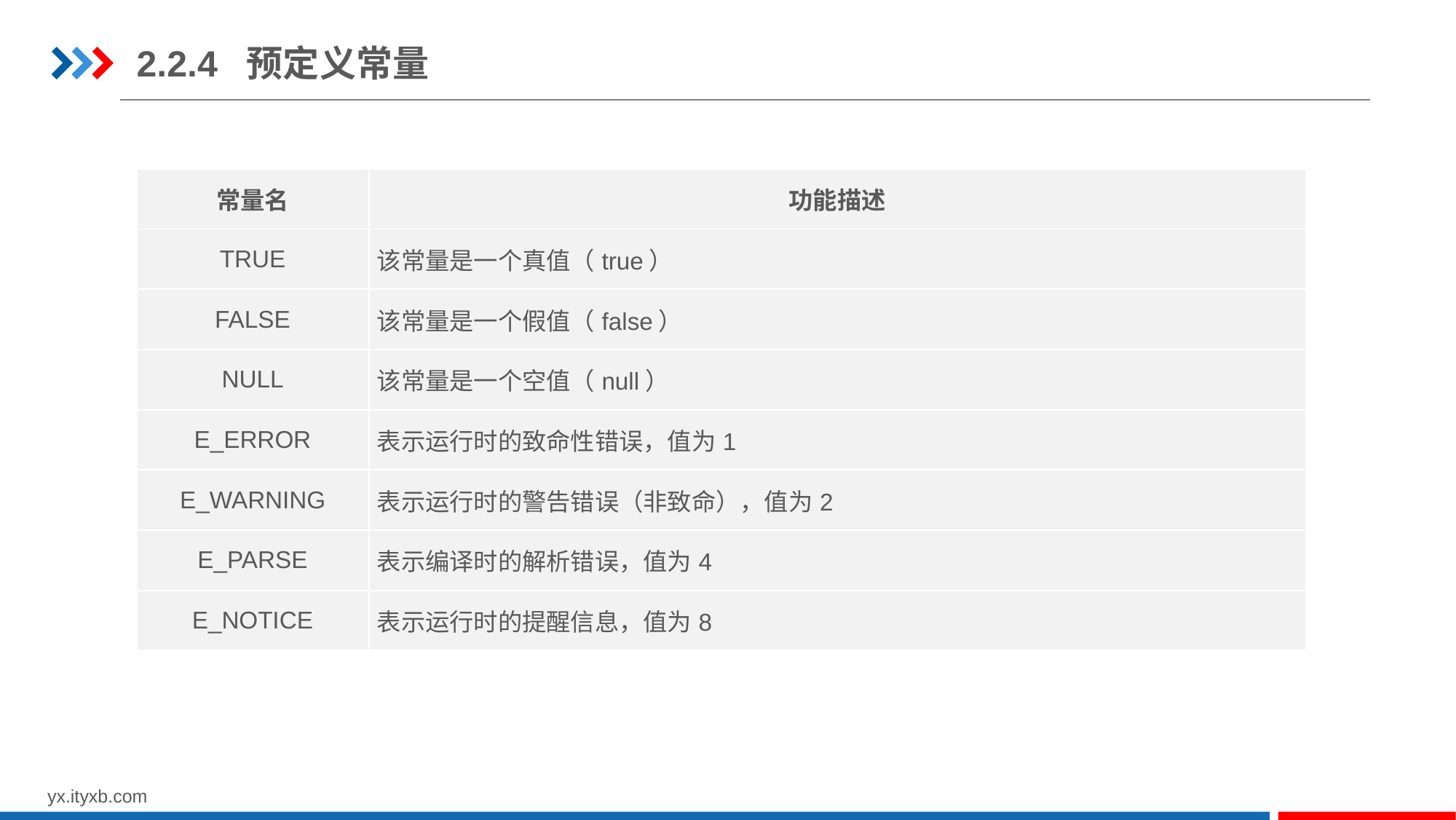

2.2.4  预定义常量
| 常量名 | 功能描述 |
| --- | --- |
| TRUE | 该常量是一个真值（true） |
| FALSE | 该常量是一个假值（false） |
| NULL | 该常量是一个空值（null） |
| E\_ERROR | 表示运行时的致命性错误，值为1 |
| E\_WARNING | 表示运行时的警告错误（非致命），值为2 |
| E\_PARSE | 表示编译时的解析错误，值为4 |
| E\_NOTICE | 表示运行时的提醒信息，值为8 |